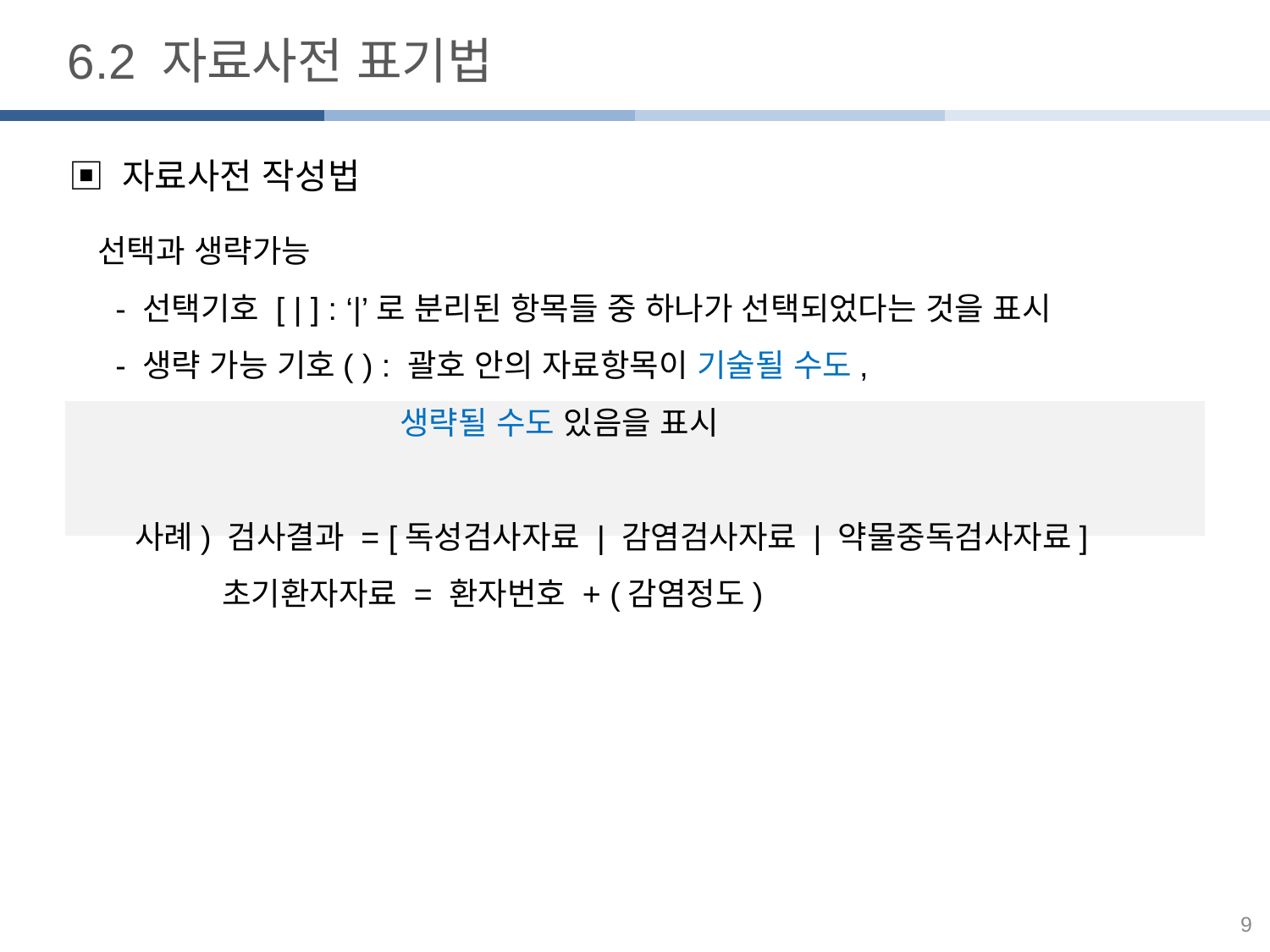

6.2 자료사전 표기법
▣ 자료사전 작성법

선택과 생략가능
  - 선택기호 [ | ] : ‘|’로 분리된 항목들 중 하나가 선택되었다는 것을 표시
  - 생략 가능 기호( ) : 괄호 안의 자료항목이 기술될 수도,
                          생략될 수도 있음을 표시

사례) 검사결과 = [독성검사자료 | 감염검사자료 | 약물중독검사자료]
         초기환자자료 = 환자번호 + (감염정도)

9